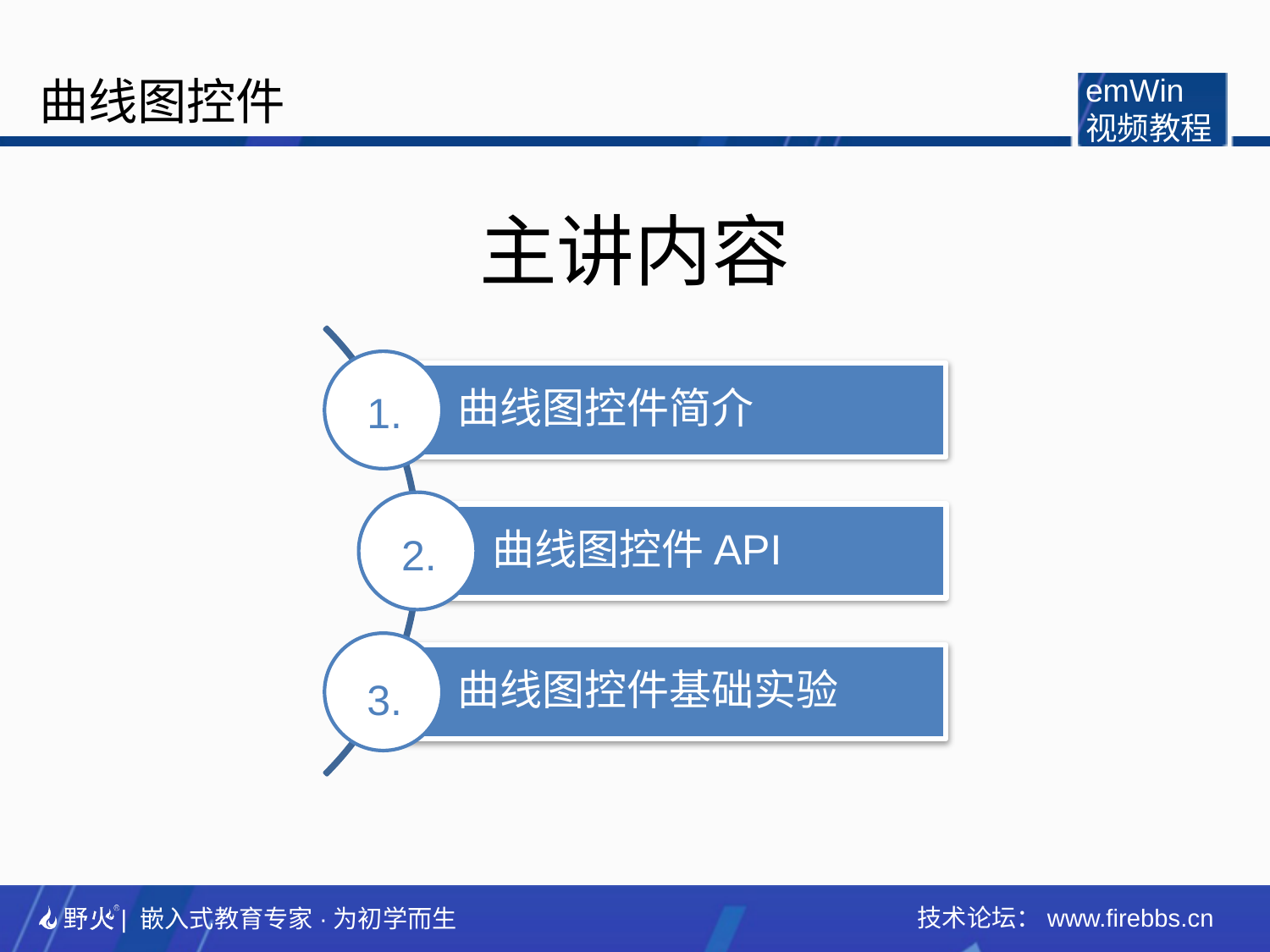

曲线图控件
emWin
视频教程
主讲内容
曲线图控件简介
曲线图控件API
曲线图控件基础实验
1.
2.
3.